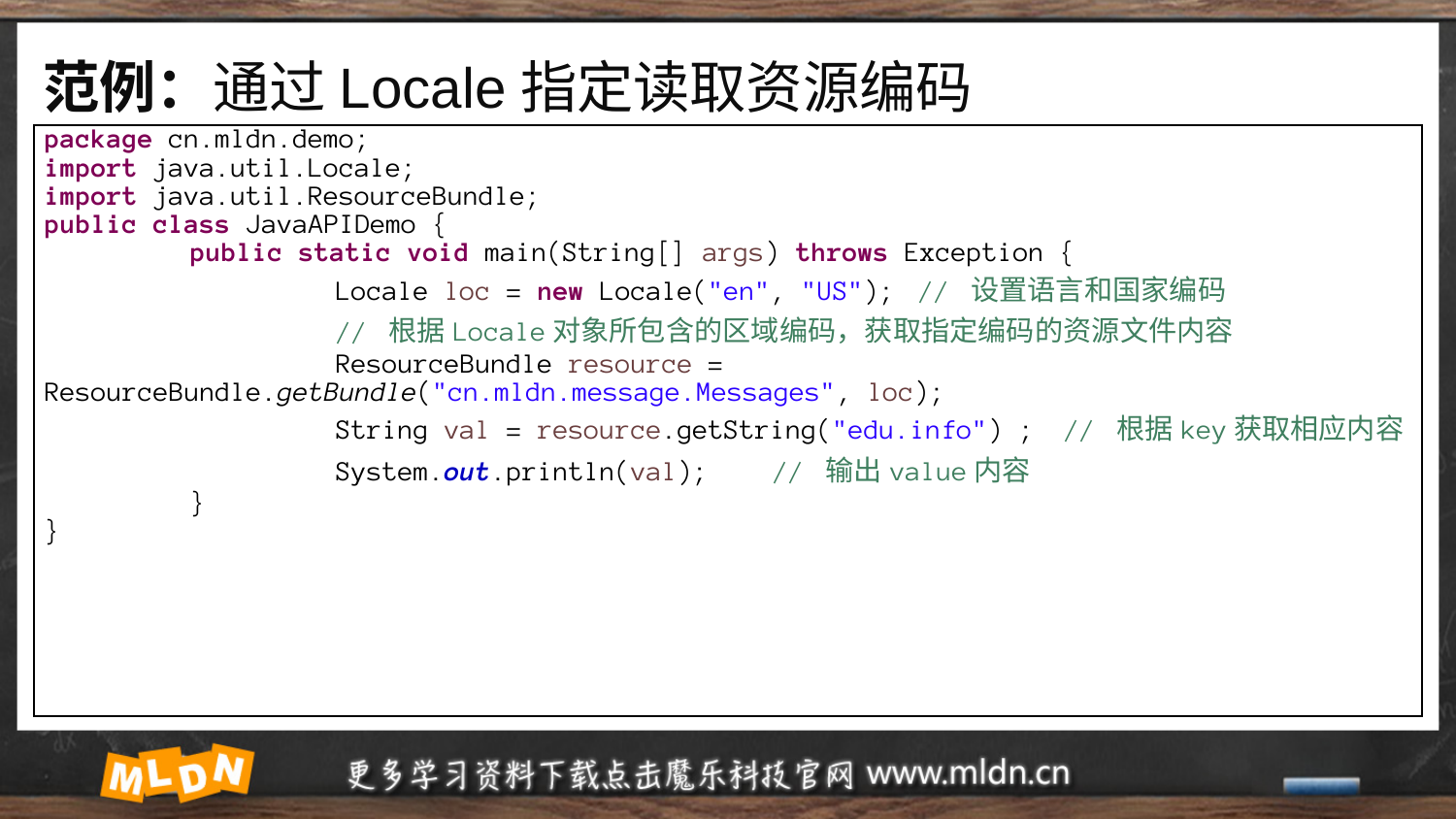

# 范例：通过Locale指定读取资源编码
| package cn.mldn.demo; import java.util.Locale; import java.util.ResourceBundle; public class JavaAPIDemo { public static void main(String[] args) throws Exception { Locale loc = new Locale("en", "US"); // 设置语言和国家编码 // 根据Locale对象所包含的区域编码，获取指定编码的资源文件内容 ResourceBundle resource = ResourceBundle.getBundle("cn.mldn.message.Messages", loc); String val = resource.getString("edu.info") ; // 根据key获取相应内容 System.out.println(val); // 输出value内容 } } |
| --- |